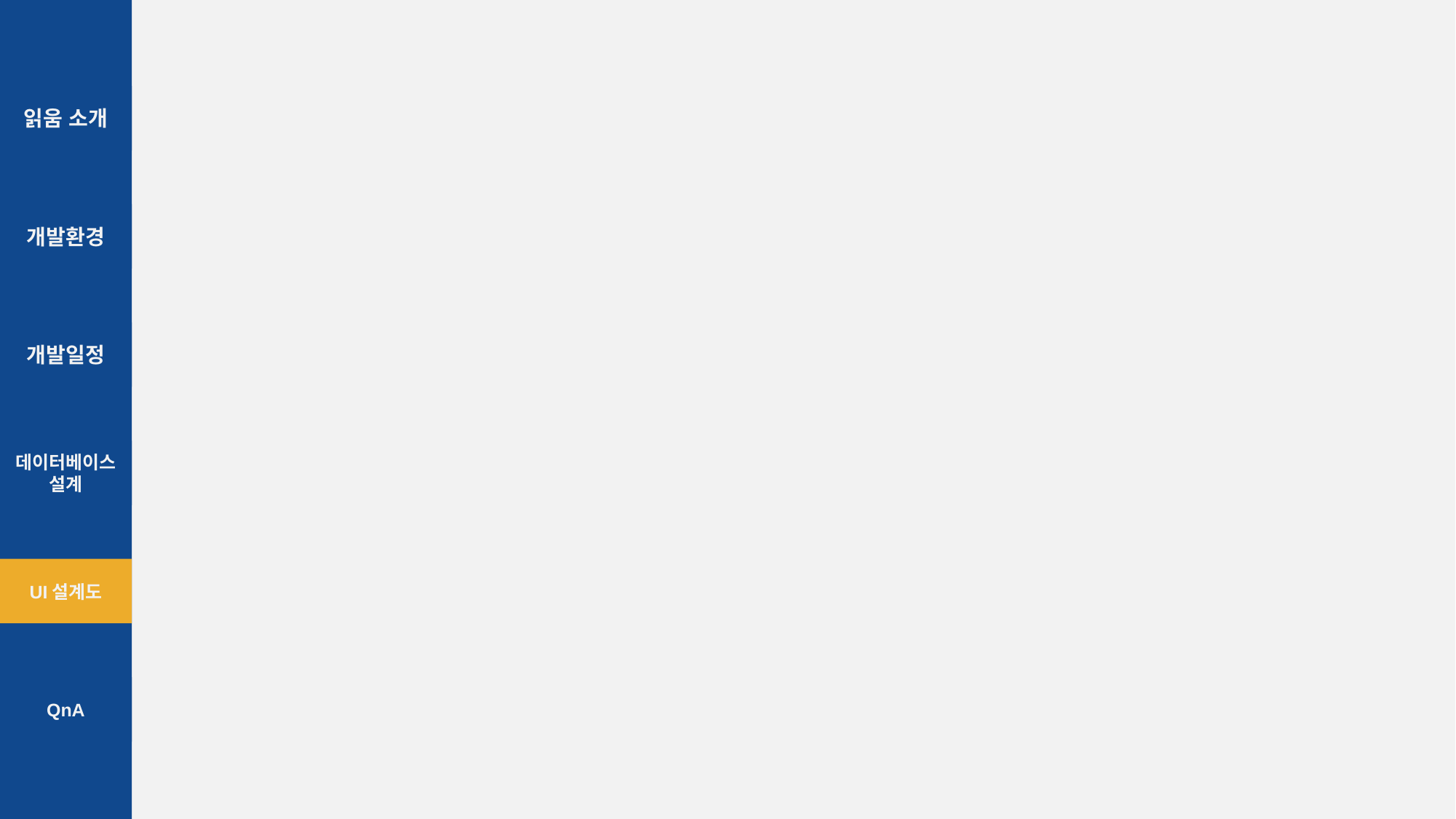

읽움 소개
개발환경
개발일정
데이터베이스 설계
UI설계도
QnA